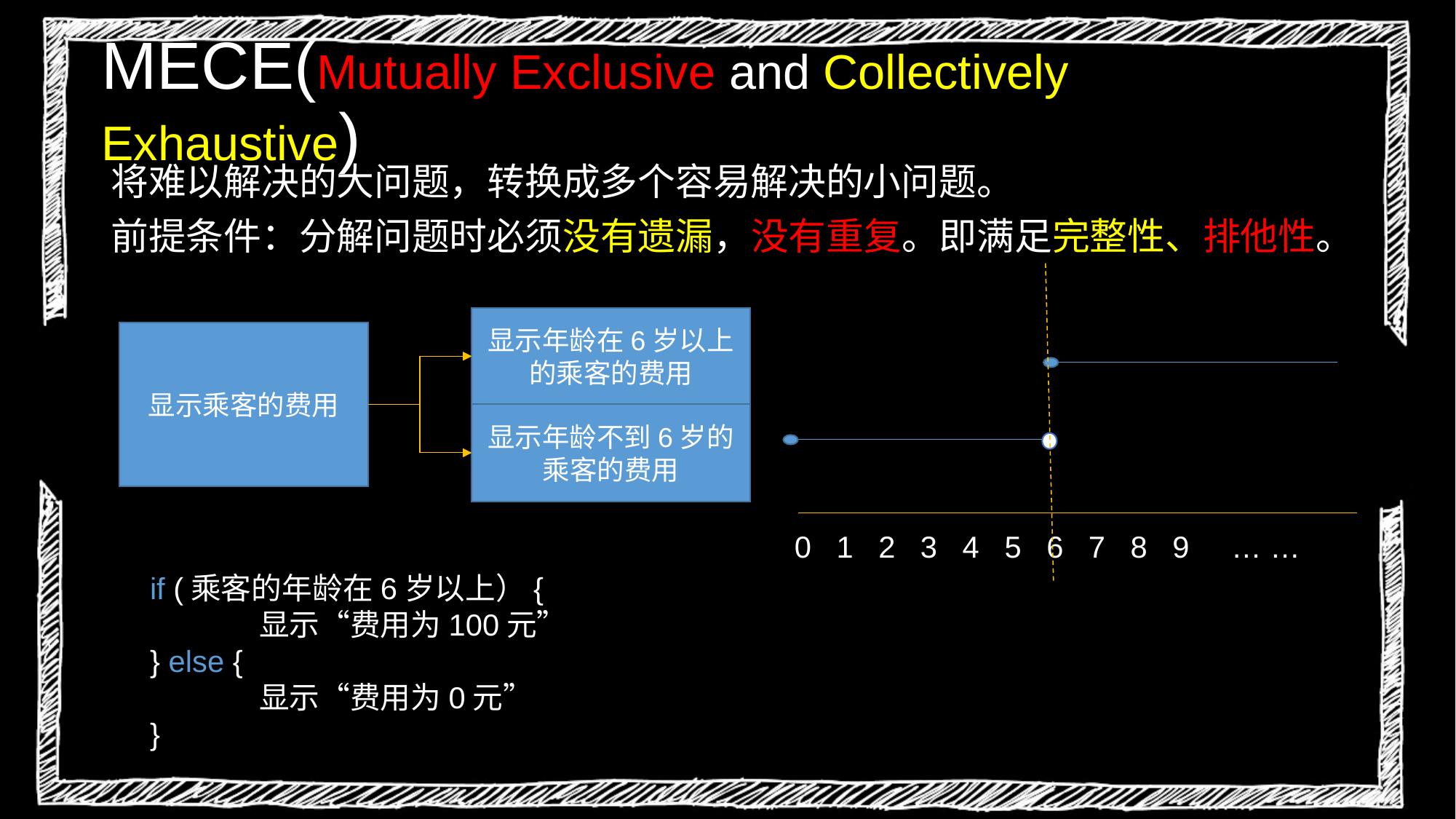

# MECE(Mutually Exclusive and Collectively Exhaustive)
将难以解决的大问题，转换成多个容易解决的小问题。
前提条件：分解问题时必须没有遗漏，没有重复。即满足完整性、排他性。
显示年龄在6岁以上的乘客的费用
显示乘客的费用

显示年龄不到6岁的乘客的费用

0   1   2   3   4   5   6   7   8   9     … …
if (乘客的年龄在6岁以上）{
	显示“费用为100元”
} else {
	显示“费用为0元”
}